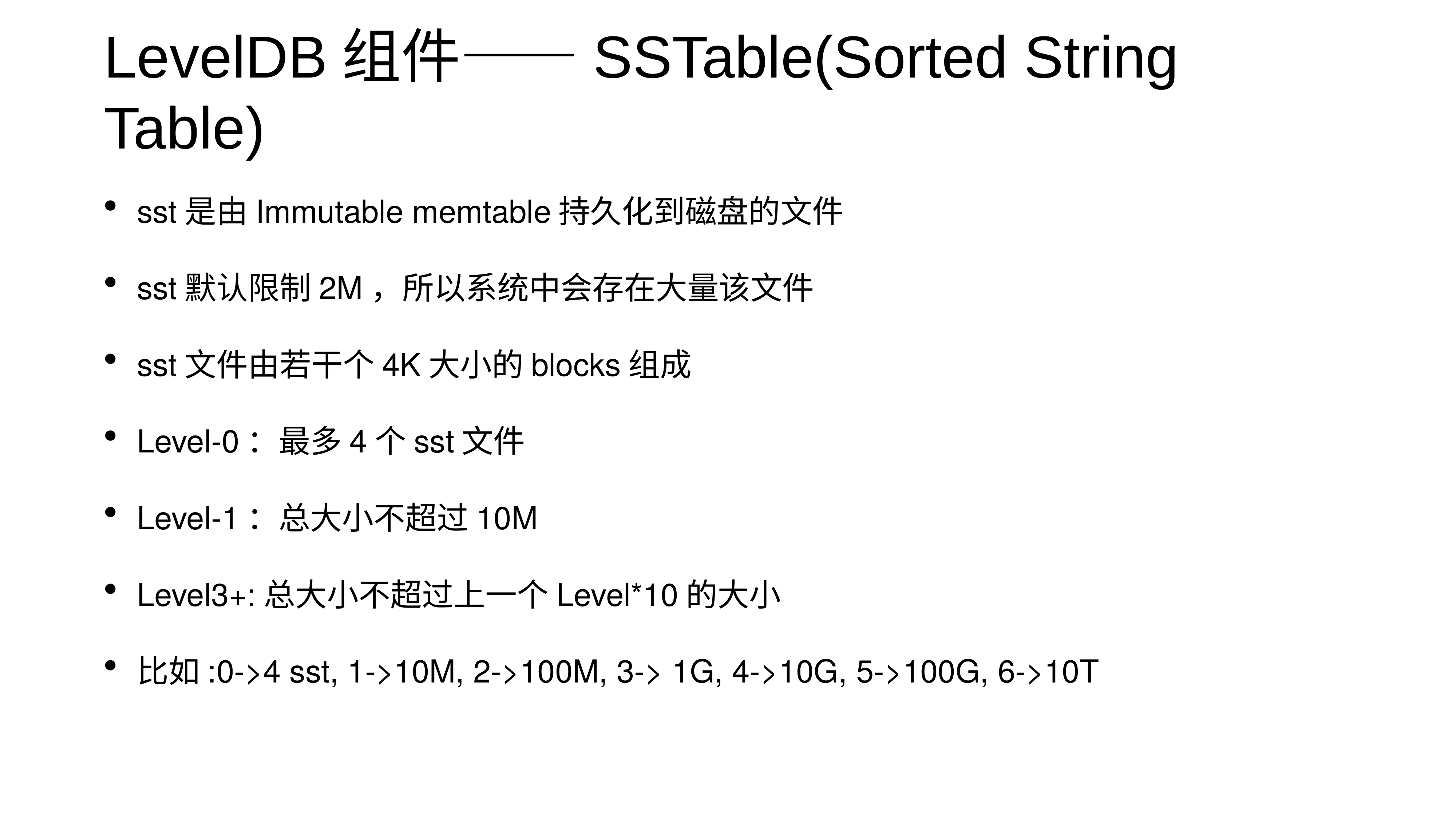

# LevelDB组件——SSTable(Sorted String Table)
sst是由Immutable memtable持久化到磁盘的文件
sst默认限制2M，所以系统中会存在大量该文件
sst文件由若干个4K大小的blocks组成
Level-0：最多4个sst文件
Level-1：总大小不超过10M
Level3+:总大小不超过上一个Level*10的大小
比如:0->4 sst, 1->10M, 2->100M, 3-> 1G, 4->10G, 5->100G, 6->10T